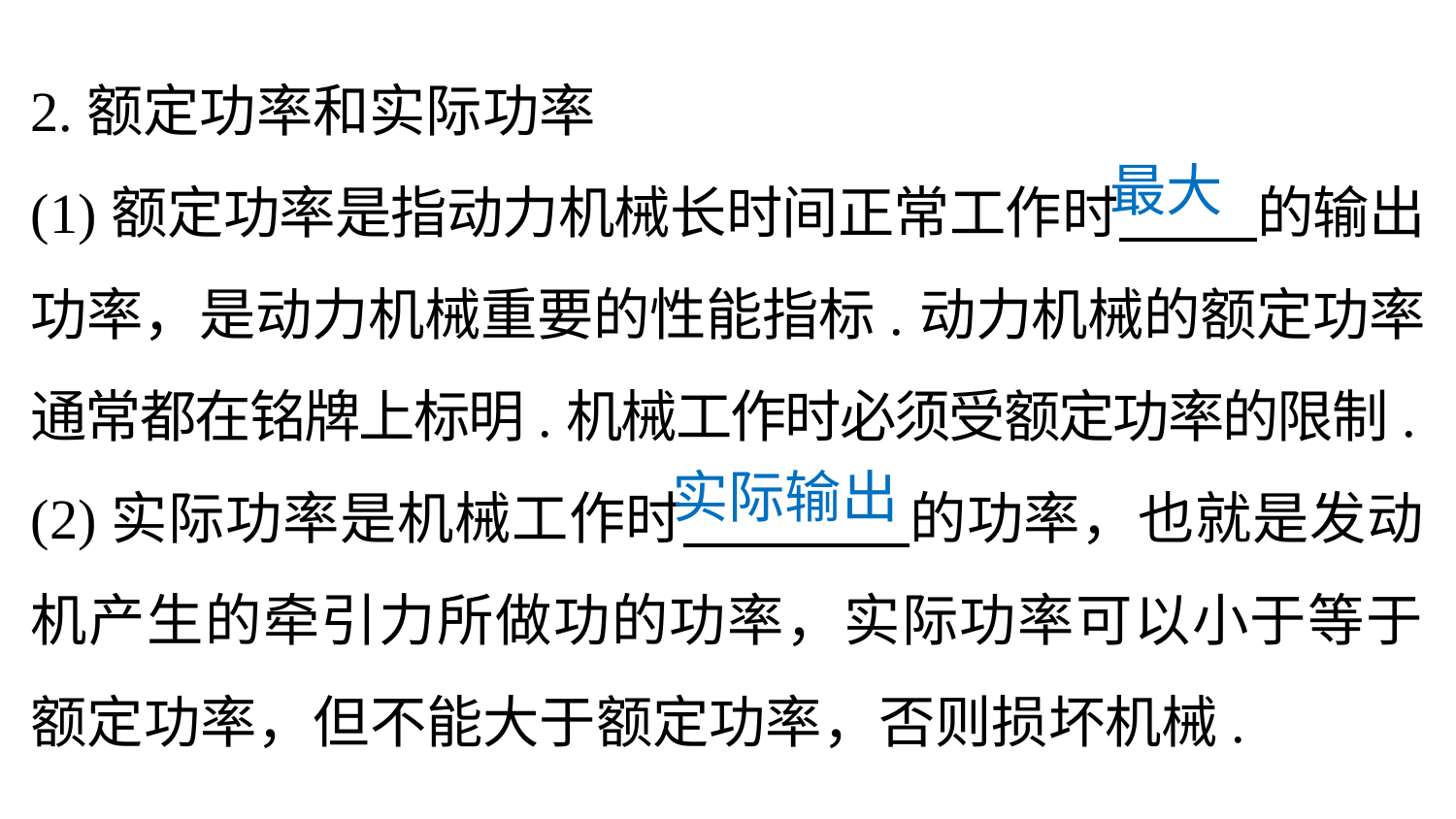

2.额定功率和实际功率
(1)额定功率是指动力机械长时间正常工作时          的输出功率，是动力机械重要的性能指标.动力机械的额定功率通常都在铭牌上标明.机械工作时必须受额定功率的限制.
(2)实际功率是机械工作时                 的功率，也就是发动机产生的牵引力所做功的功率，实际功率可以小于等于额定功率，但不能大于额定功率，否则损坏机械.
最大
实际输出